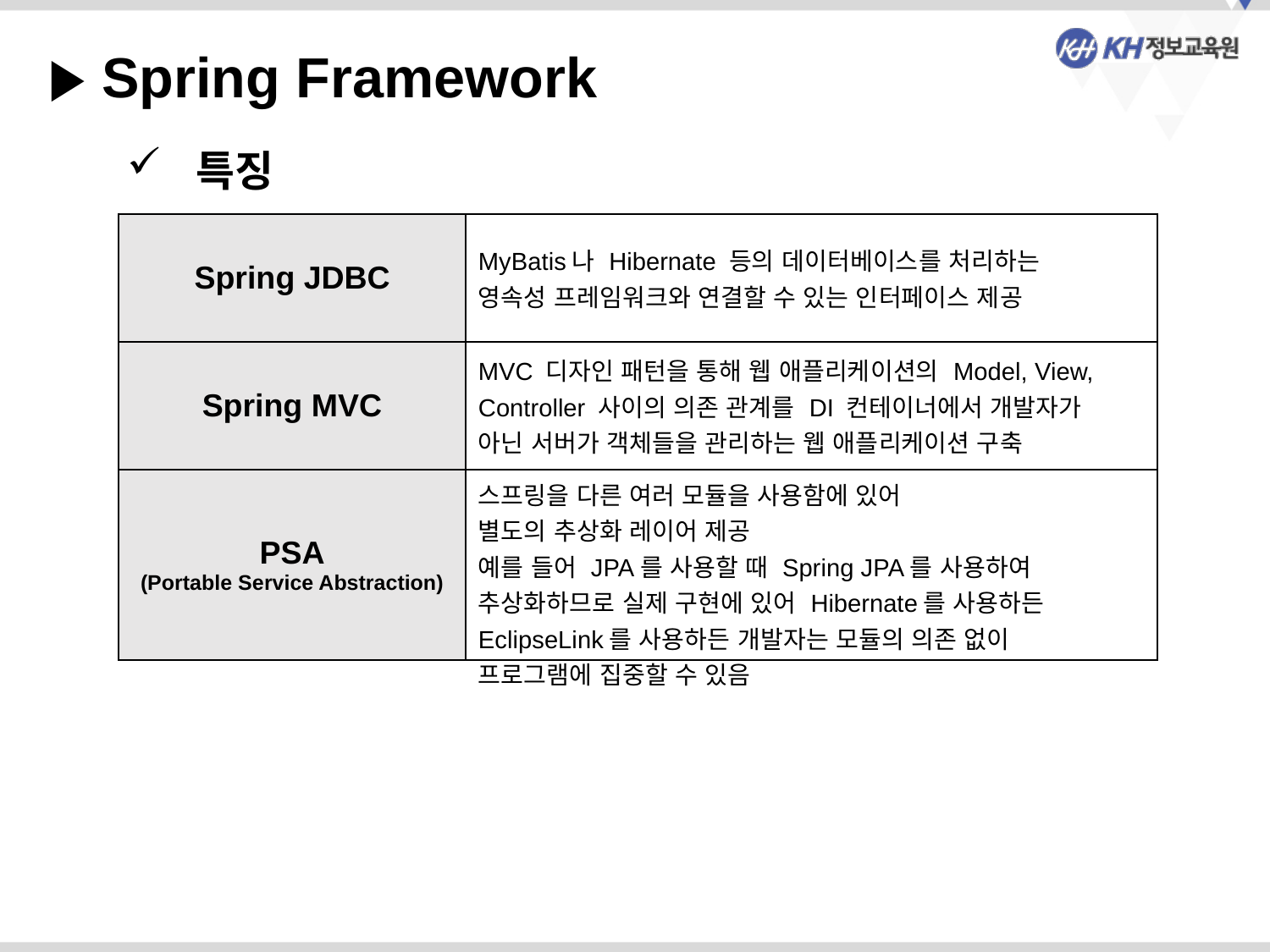

▶ Spring Framework
 특징
| Spring JDBC | MyBatis나 Hibernate 등의 데이터베이스를 처리하는 영속성 프레임워크와 연결할 수 있는 인터페이스 제공 |
| --- | --- |
| Spring MVC | MVC 디자인 패턴을 통해 웹 애플리케이션의 Model, View, Controller 사이의 의존 관계를 DI 컨테이너에서 개발자가 아닌 서버가 객체들을 관리하는 웹 애플리케이션 구축 |
| PSA (Portable Service Abstraction) | 스프링을 다른 여러 모듈을 사용함에 있어 별도의 추상화 레이어 제공 예를 들어 JPA를 사용할 때 Spring JPA를 사용하여 추상화하므로 실제 구현에 있어 Hibernate를 사용하든 EclipseLink를 사용하든 개발자는 모듈의 의존 없이 프로그램에 집중할 수 있음 |